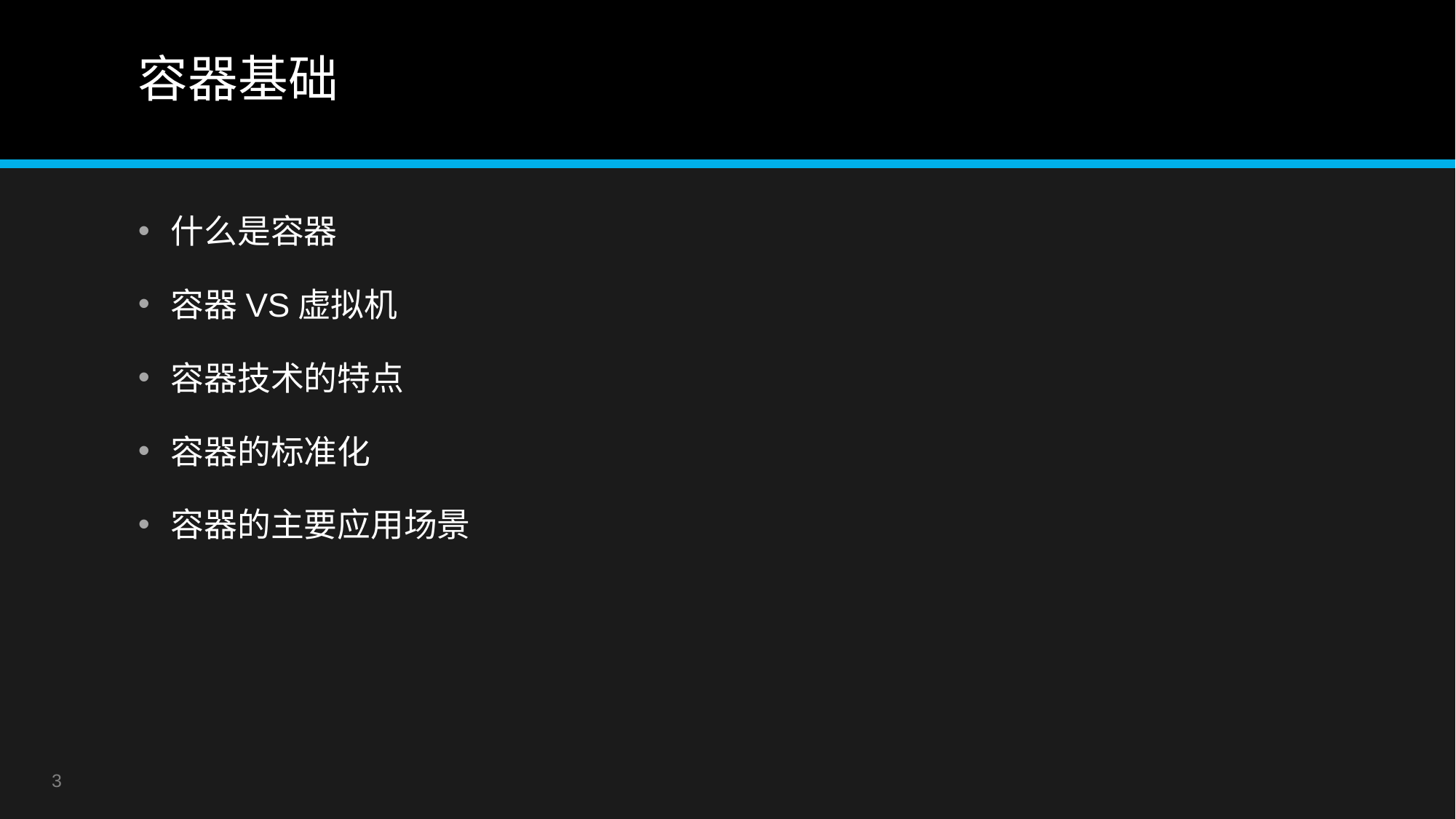

# 容器基础
什么是容器
容器VS虚拟机
容器技术的特点
容器的标准化
容器的主要应用场景
3